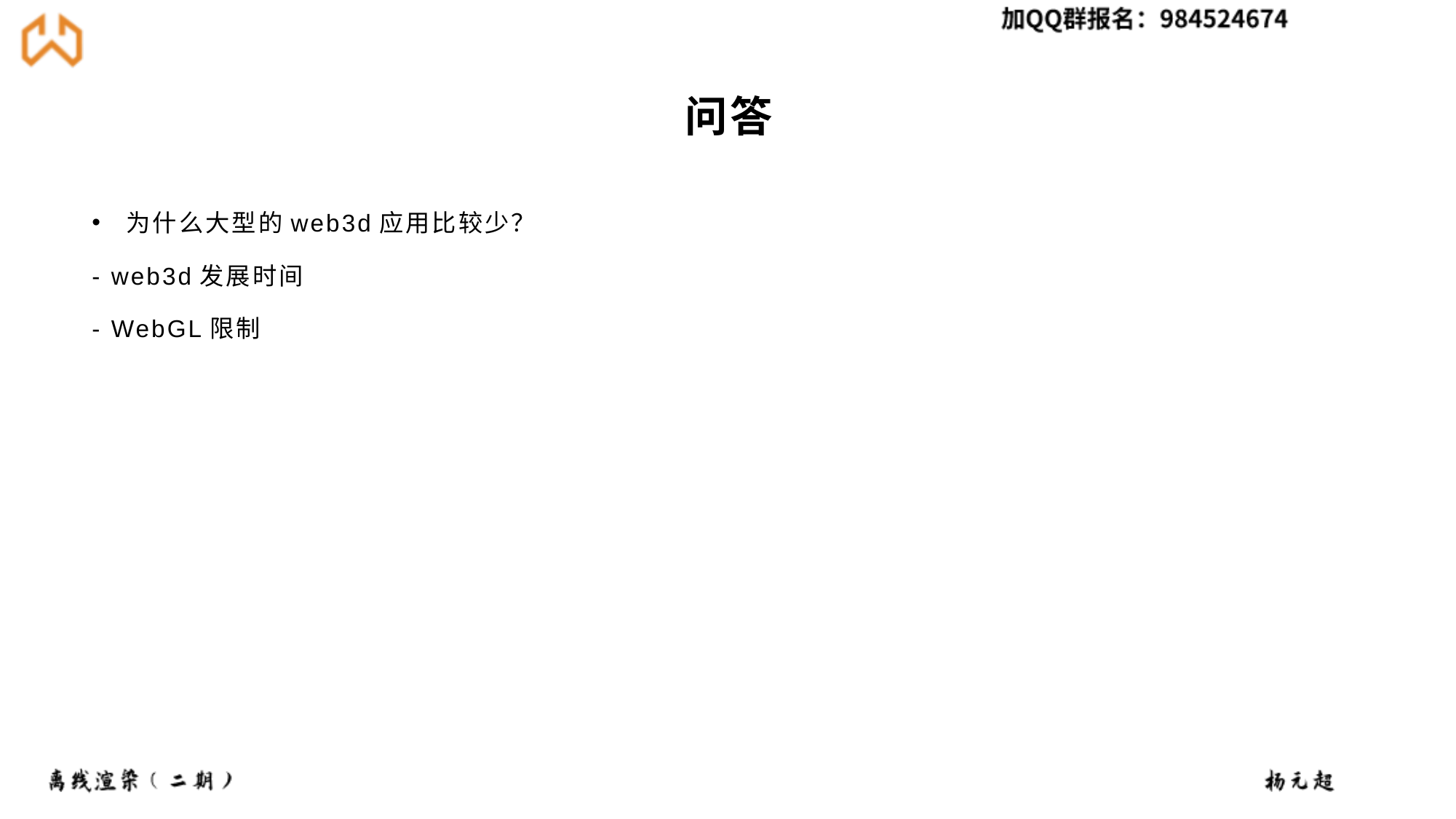

# 问答
为什么大型的web3d应用比较少？
- web3d发展时间
- WebGL限制